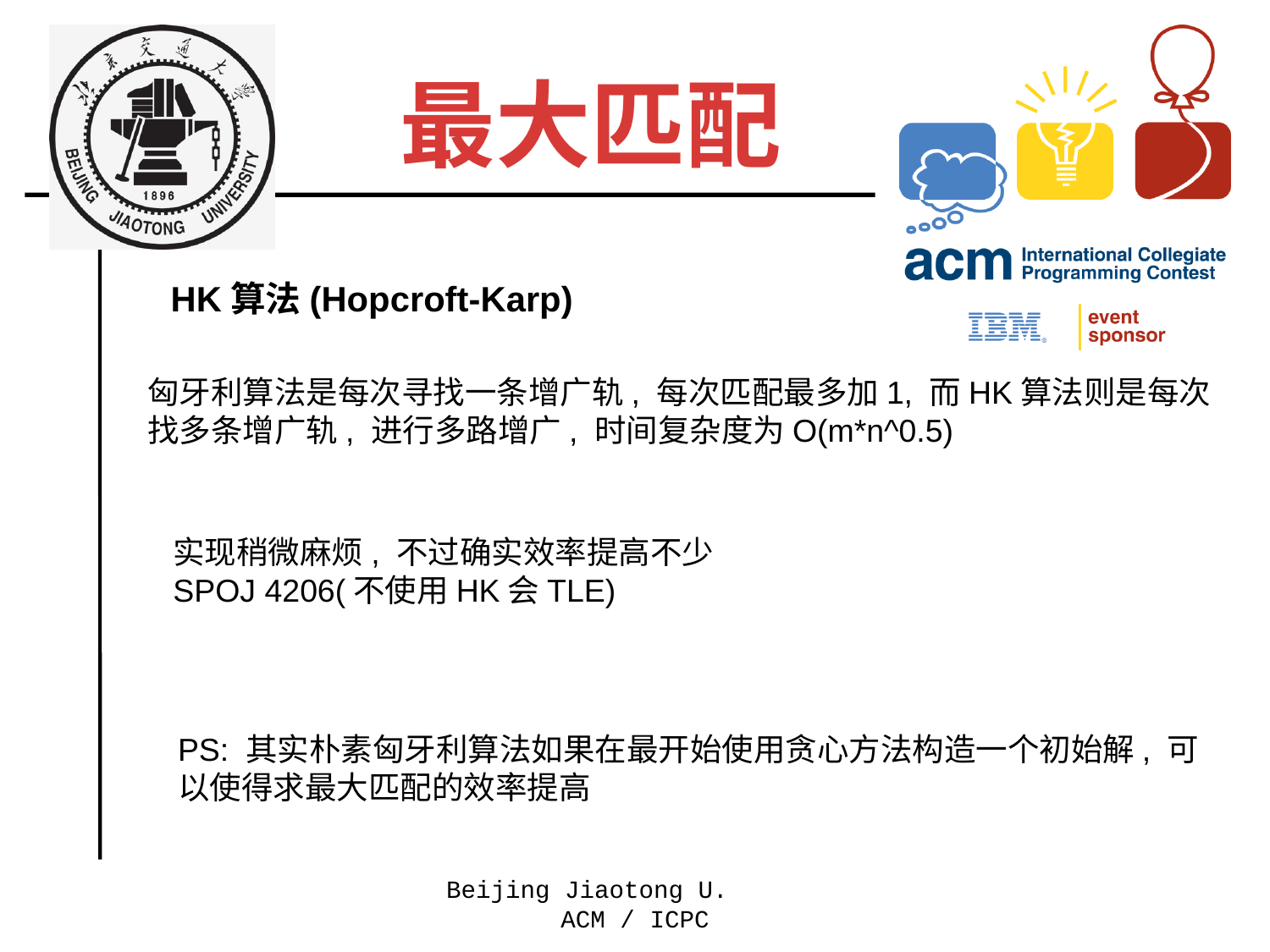

最大匹配

HK算法(Hopcroft-Karp)

匈牙利算法是每次寻找一条增广轨, 每次匹配最多加1, 而HK算法则是每次找多条增广轨, 进行多路增广, 时间复杂度为O(m*n^0.5)
实现稍微麻烦, 不过确实效率提高不少
SPOJ 4206(不使用HK会TLE)
PS: 其实朴素匈牙利算法如果在最开始使用贪心方法构造一个初始解, 可以使得求最大匹配的效率提高